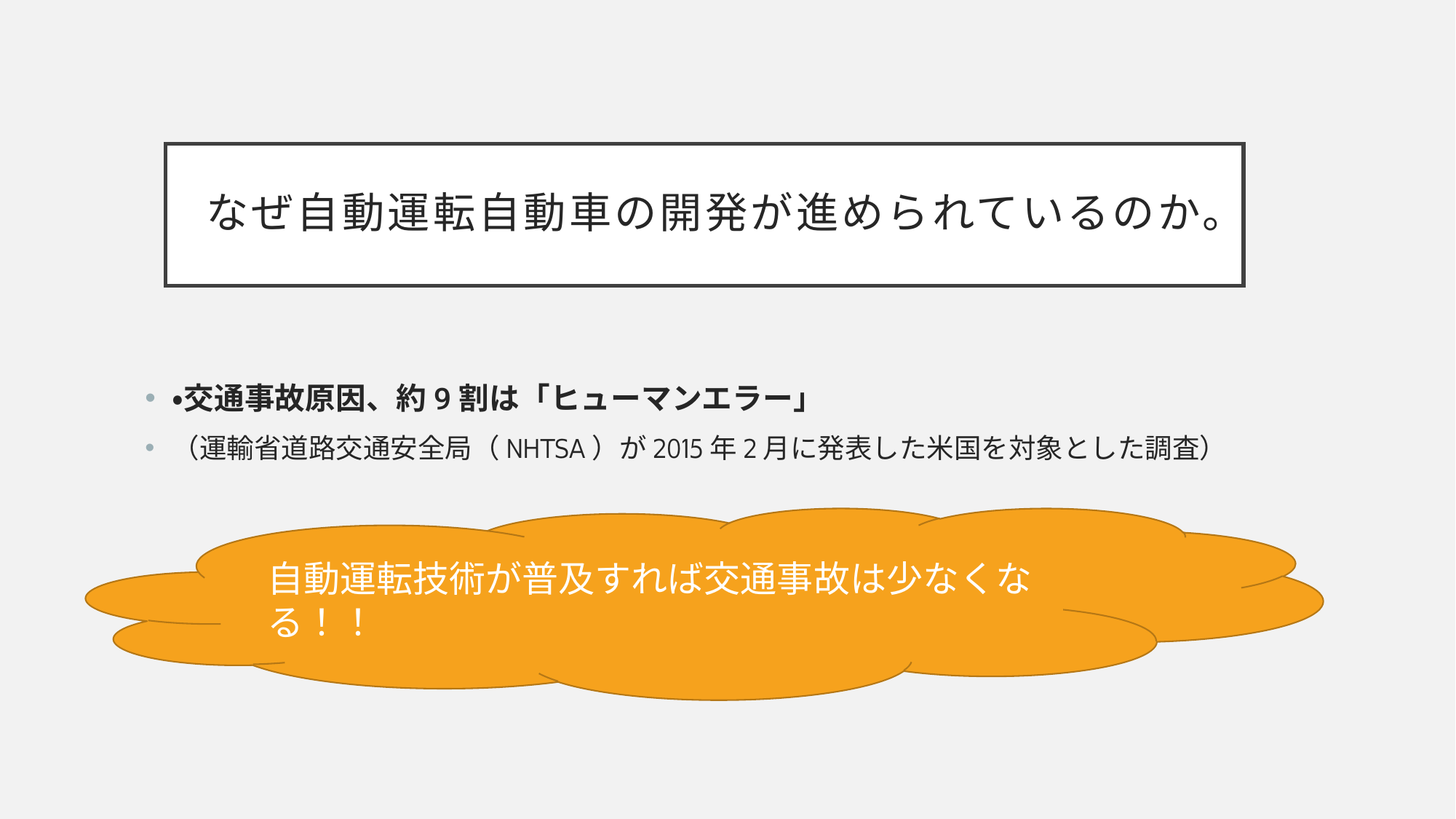

# なぜ自動運転自動車の開発が進められているのか。

・交通事故原因、約9割は「ヒューマンエラー」
（運輸省道路交通安全局（NHTSA）が2015年2月に発表した米国を対象とした調査）

自動運転技術が普及すれば交通事故は少なくなる！！